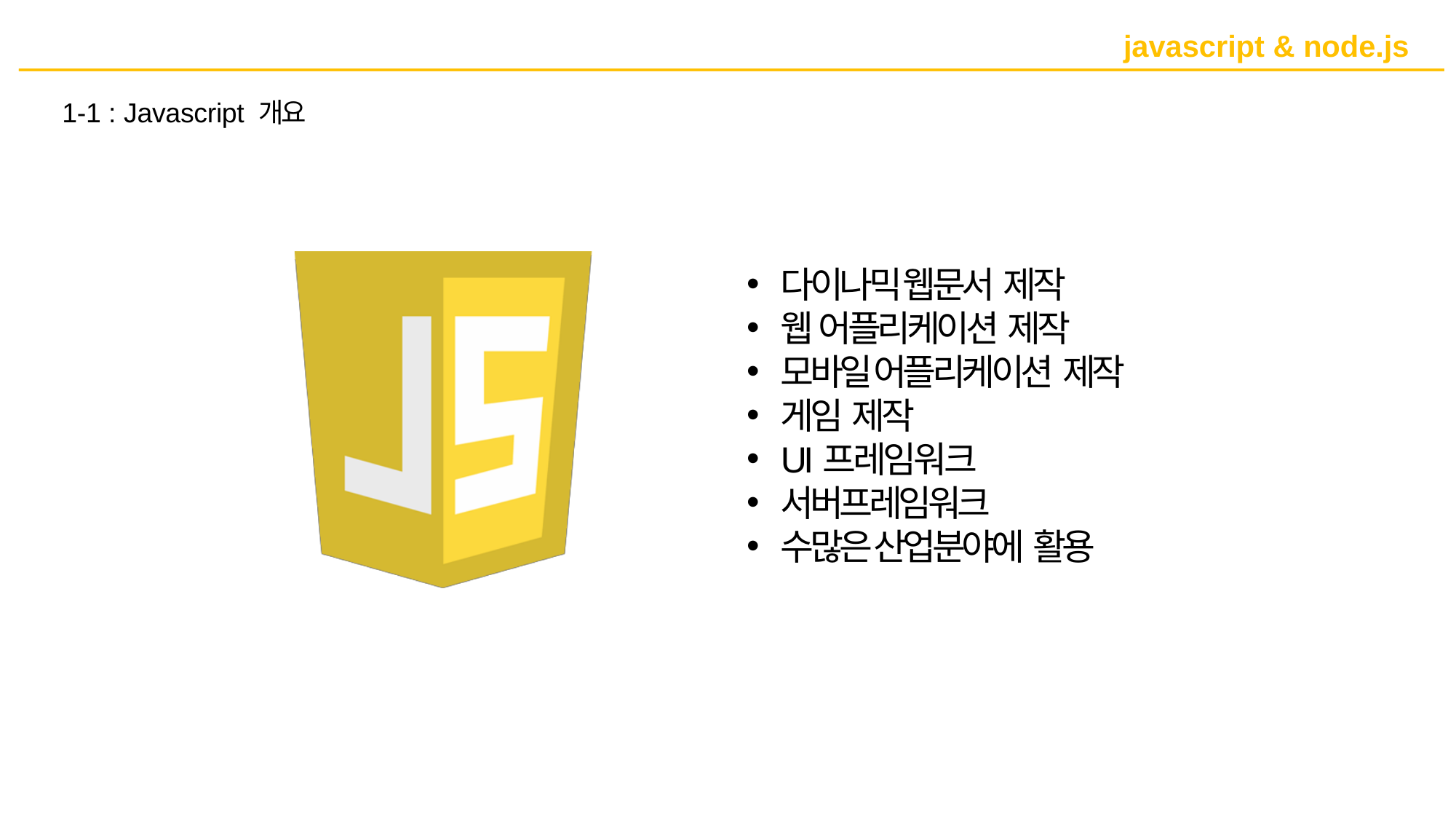

javascript & node.js

1-1 : Javascript 개요

다이나믹 웹문서 제작
웹 어플리케이션 제작
모바일 어플리케이션 제작
게임 제작
UI프레임워크
서버프레임워크
수많은 산업분야에 활용